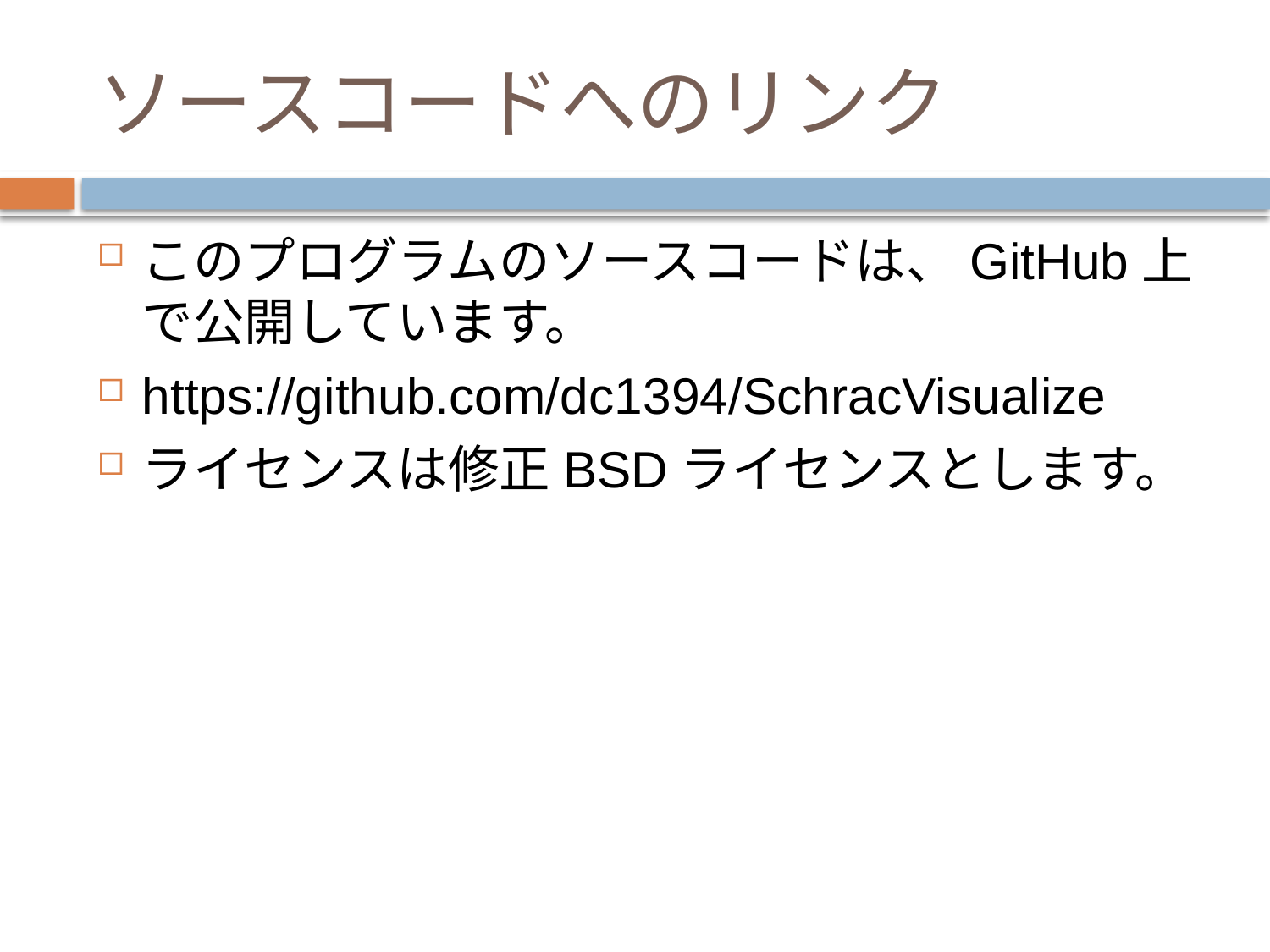

# ソースコードへのリンク
このプログラムのソースコードは、GitHub上で公開しています。
https://github.com/dc1394/SchracVisualize
ライセンスは修正BSDライセンスとします。